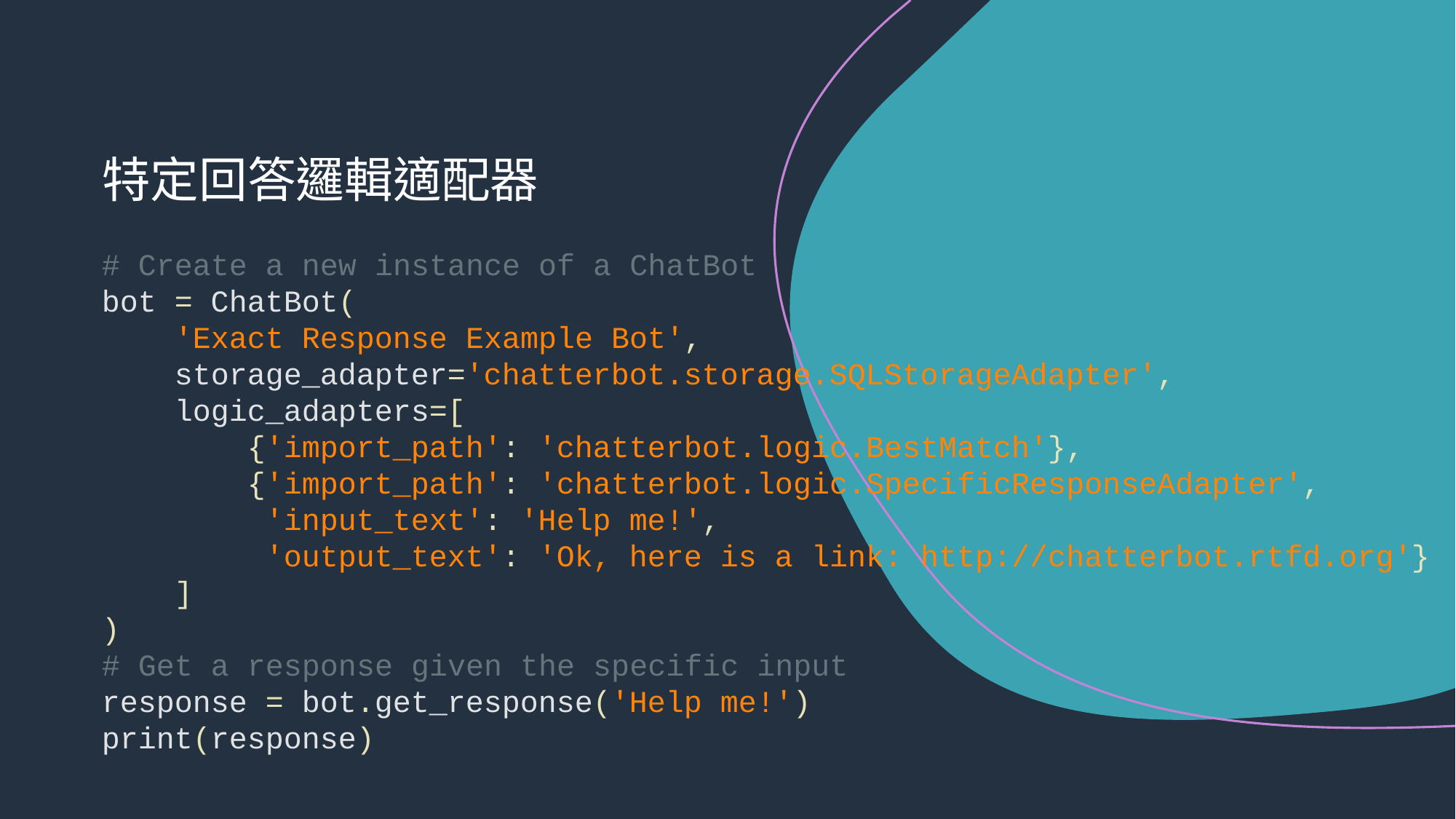

# 特定回答邏輯適配器
# Create a new instance of a ChatBot
bot = ChatBot(
    'Exact Response Example Bot',
    storage_adapter='chatterbot.storage.SQLStorageAdapter',
    logic_adapters=[
        {'import_path': 'chatterbot.logic.BestMatch'},
        {'import_path': 'chatterbot.logic.SpecificResponseAdapter',
         'input_text': 'Help me!',
         'output_text': 'Ok, here is a link: http://chatterbot.rtfd.org'}
    ]
)
# Get a response given the specific input
response = bot.get_response('Help me!')
print(response)